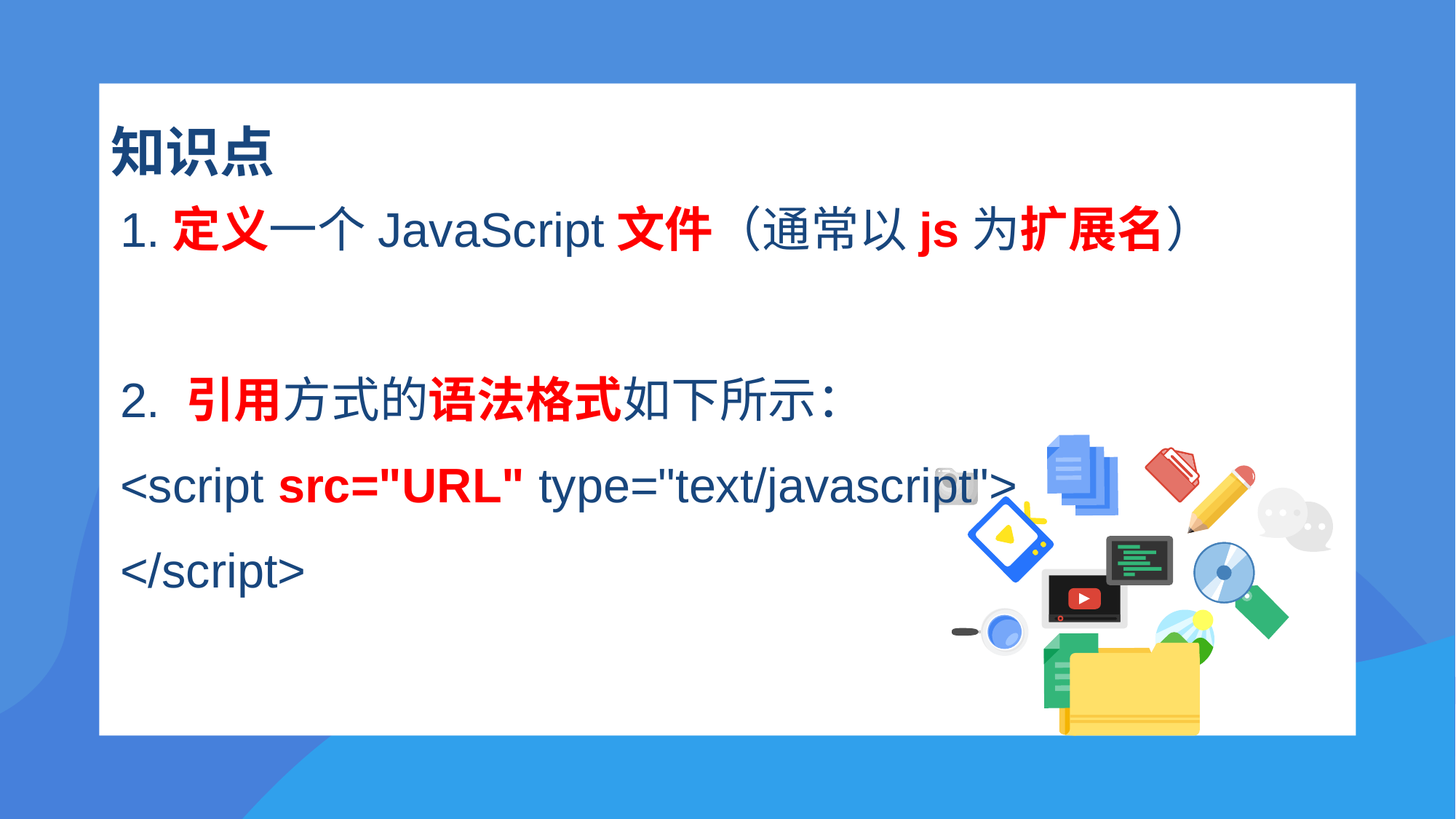

# 知识点
1.定义一个JavaScript文件（通常以js为扩展名）

2. 引用方式的语法格式如下所示：
<script src="URL" type="text/javascript">
</script>